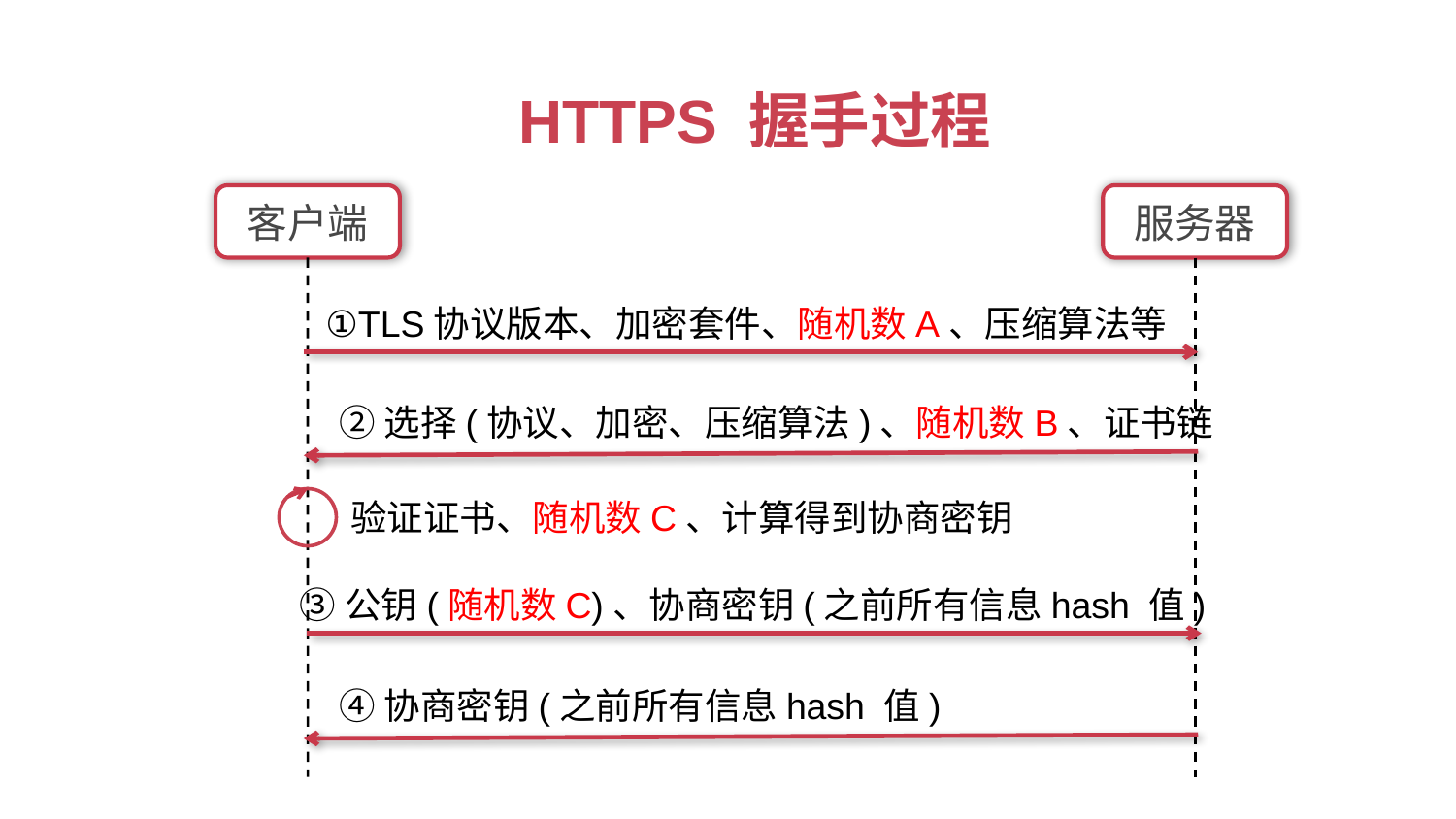

HTTPS 握手过程
客户端
服务器
①TLS协议版本、加密套件、随机数A、压缩算法等
②选择(协议、加密、压缩算法)、随机数B、证书链
验证证书、随机数C、计算得到协商密钥

③公钥(随机数C)、协商密钥(之前所有信息hash 值)
④协商密钥(之前所有信息hash 值)